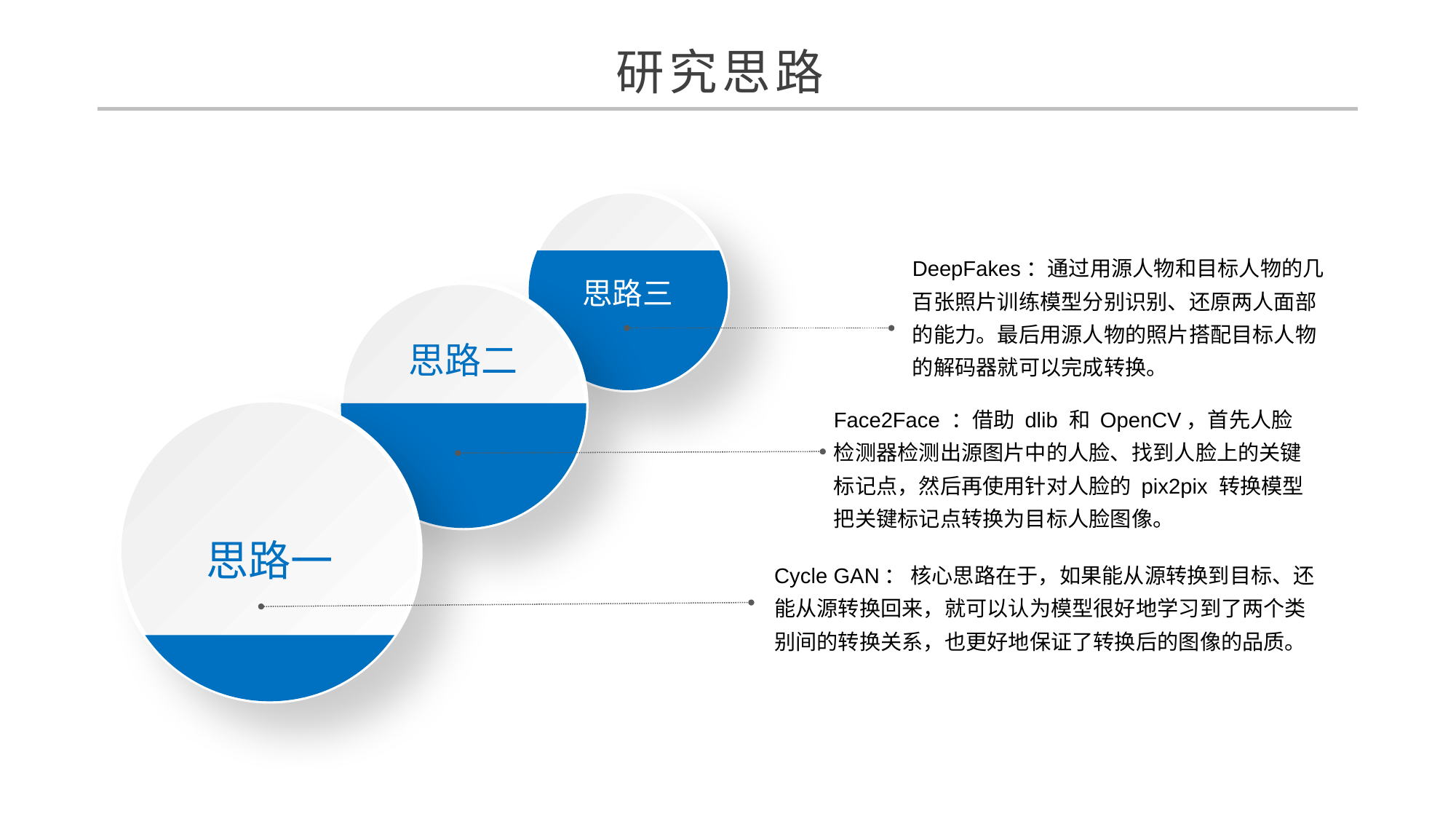

研究思路
思路四

DeepFakes：通过用源人物和目标人物的几百张照片训练模型分别识别、还原两人面部的能力。最后用源人物的照片搭配目标人物的解码器就可以完成转换。

思路三

思路二
Face2Face ：借助 dlib 和 OpenCV，首先人脸检测器检测出源图片中的人脸、找到人脸上的关键标记点，然后再使用针对人脸的 pix2pix 转换模型把关键标记点转换为目标人脸图像。

思路一
Cycle GAN： 核心思路在于，如果能从源转换到目标、还能从源转换回来，就可以认为模型很好地学习到了两个类别间的转换关系，也更好地保证了转换后的图像的品质。